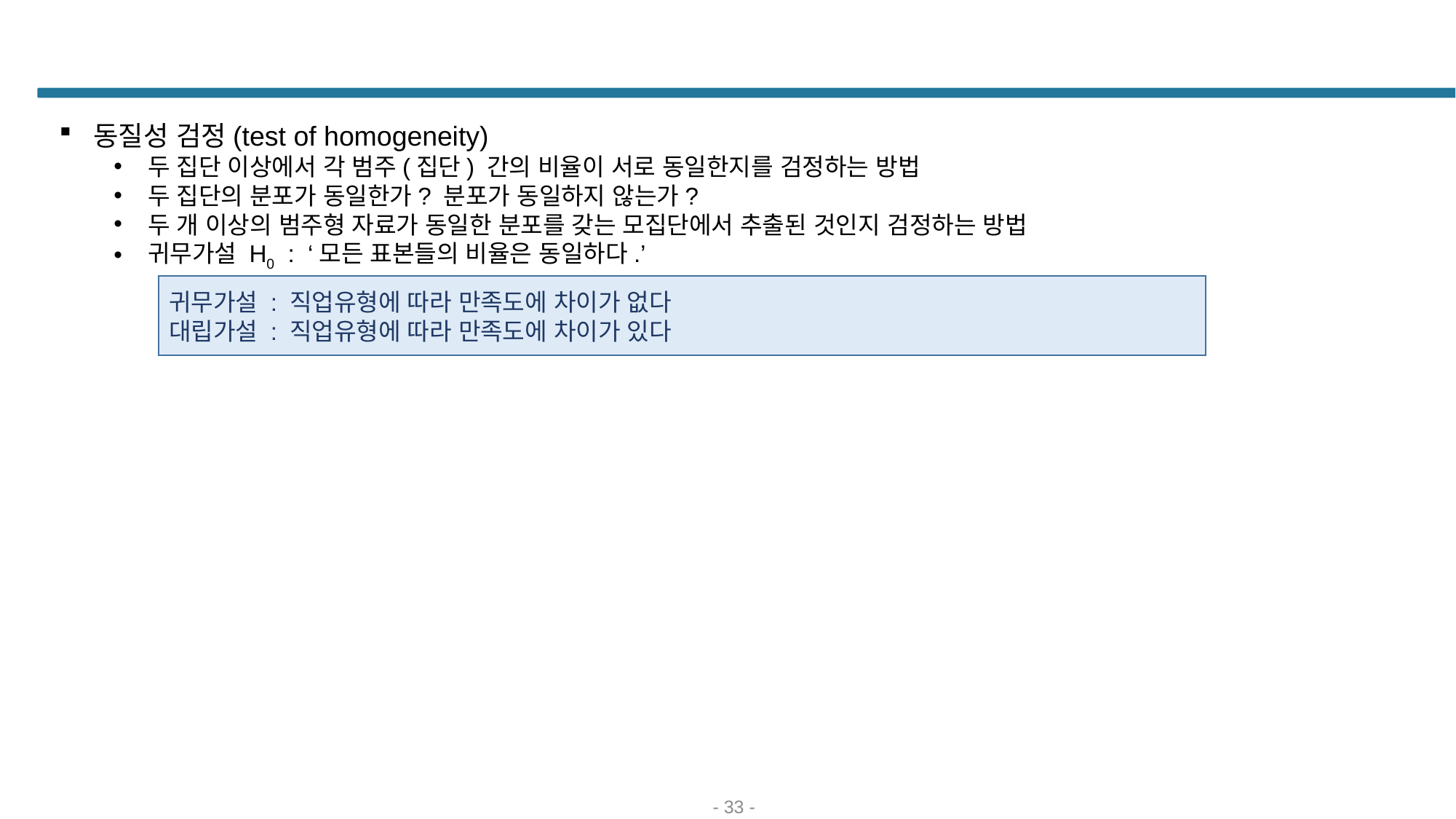

#
동질성 검정(test of homogeneity)
두 집단 이상에서 각 범주(집단) 간의 비율이 서로 동일한지를 검정하는 방법
두 집단의 분포가 동일한가? 분포가 동일하지 않는가?
두 개 이상의 범주형 자료가 동일한 분포를 갖는 모집단에서 추출된 것인지 검정하는 방법
귀무가설 H0  :  ‘모든 표본들의 비율은 동일하다.’
귀무가설 : 직업유형에 따라 만족도에 차이가 없다
대립가설 : 직업유형에 따라 만족도에 차이가 있다
- 33 -